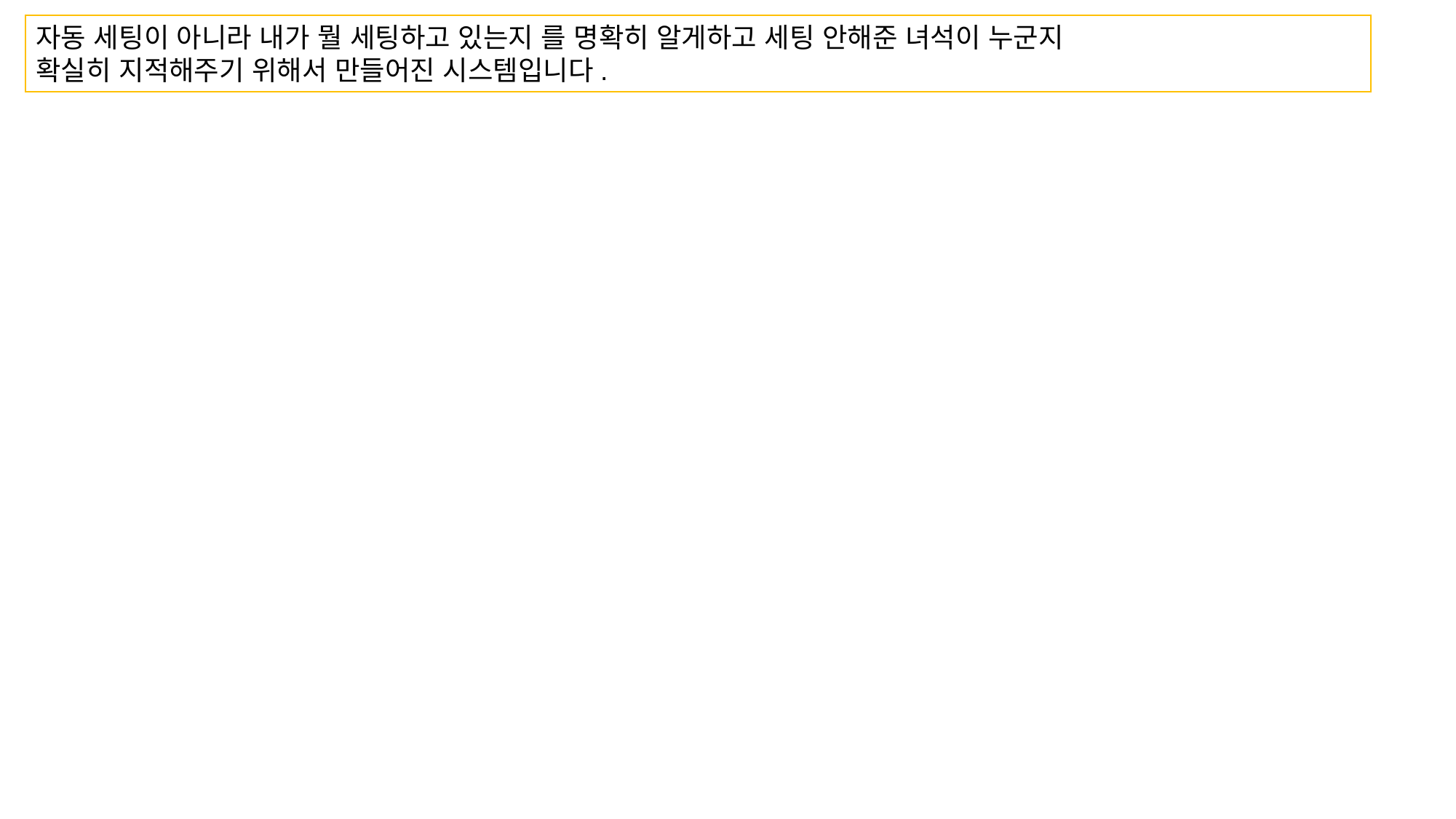

자동 세팅이 아니라 내가 뭘 세팅하고 있는지 를 명확히 알게하고 세팅 안해준 녀석이 누군지
확실히 지적해주기 위해서 만들어진 시스템입니다.